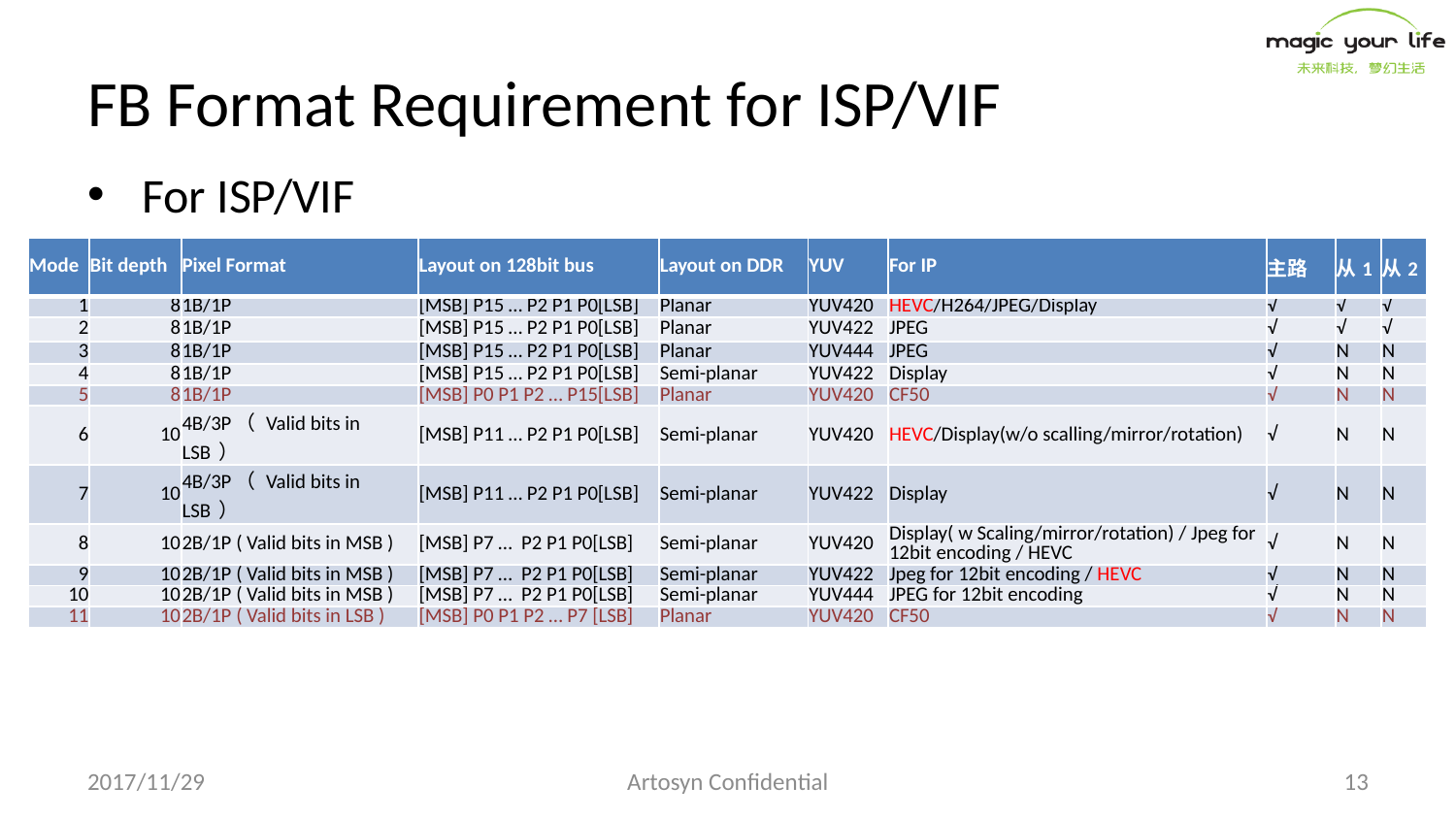

# FB Format Requirement for ISP/VIF
For ISP/VIF

| Mode | Bit depth | Pixel Format | Layout on 128bit bus | Layout on DDR | YUV | For IP | 主路 | 从1 | 从2 |
| --- | --- | --- | --- | --- | --- | --- | --- | --- | --- |
| 1 | 8 | 1B/1P | [MSB] P15 … P2 P1 P0[LSB] | Planar | YUV420 | HEVC/H264/JPEG/Display | √ | √ | √ |
| 2 | 8 | 1B/1P | [MSB] P15 … P2 P1 P0[LSB] | Planar | YUV422 | JPEG | √ | √ | √ |
| 3 | 8 | 1B/1P | [MSB] P15 … P2 P1 P0[LSB] | Planar | YUV444 | JPEG | √ | N | N |
| 4 | 8 | 1B/1P | [MSB] P15 … P2 P1 P0[LSB] | Semi-planar | YUV422 | Display | √ | N | N |
| 5 | 8 | 1B/1P | [MSB] P0 P1 P2 … P15[LSB] | Planar | YUV420 | CF50 | √ | N | N |
| 6 | 10 | 4B/3P（ Valid bits in LSB ） | [MSB] P11 … P2 P1 P0[LSB] | Semi-planar | YUV420 | HEVC/Display(w/o scalling/mirror/rotation) | √ | N | N |
| 7 | 10 | 4B/3P（ Valid bits in LSB ） | [MSB] P11 … P2 P1 P0[LSB] | Semi-planar | YUV422 | Display | √ | N | N |
| 8 | 10 | 2B/1P ( Valid bits in MSB ) | [MSB] P7 … P2 P1 P0[LSB] | Semi-planar | YUV420 | Display( w Scaling/mirror/rotation) / Jpeg for 12bit encoding / HEVC | √ | N | N |
| 9 | 10 | 2B/1P ( Valid bits in MSB ) | [MSB] P7 … P2 P1 P0[LSB] | Semi-planar | YUV422 | Jpeg for 12bit encoding / HEVC | √ | N | N |
| 10 | 10 | 2B/1P ( Valid bits in MSB ) | [MSB] P7 … P2 P1 P0[LSB] | Semi-planar | YUV444 | JPEG for 12bit encoding | √ | N | N |
| 11 | 10 | 2B/1P ( Valid bits in LSB ) | [MSB] P0 P1 P2 … P7 [LSB] | Planar | YUV420 | CF50 | √ | N | N |
2017/11/29
Artosyn Confidential
13